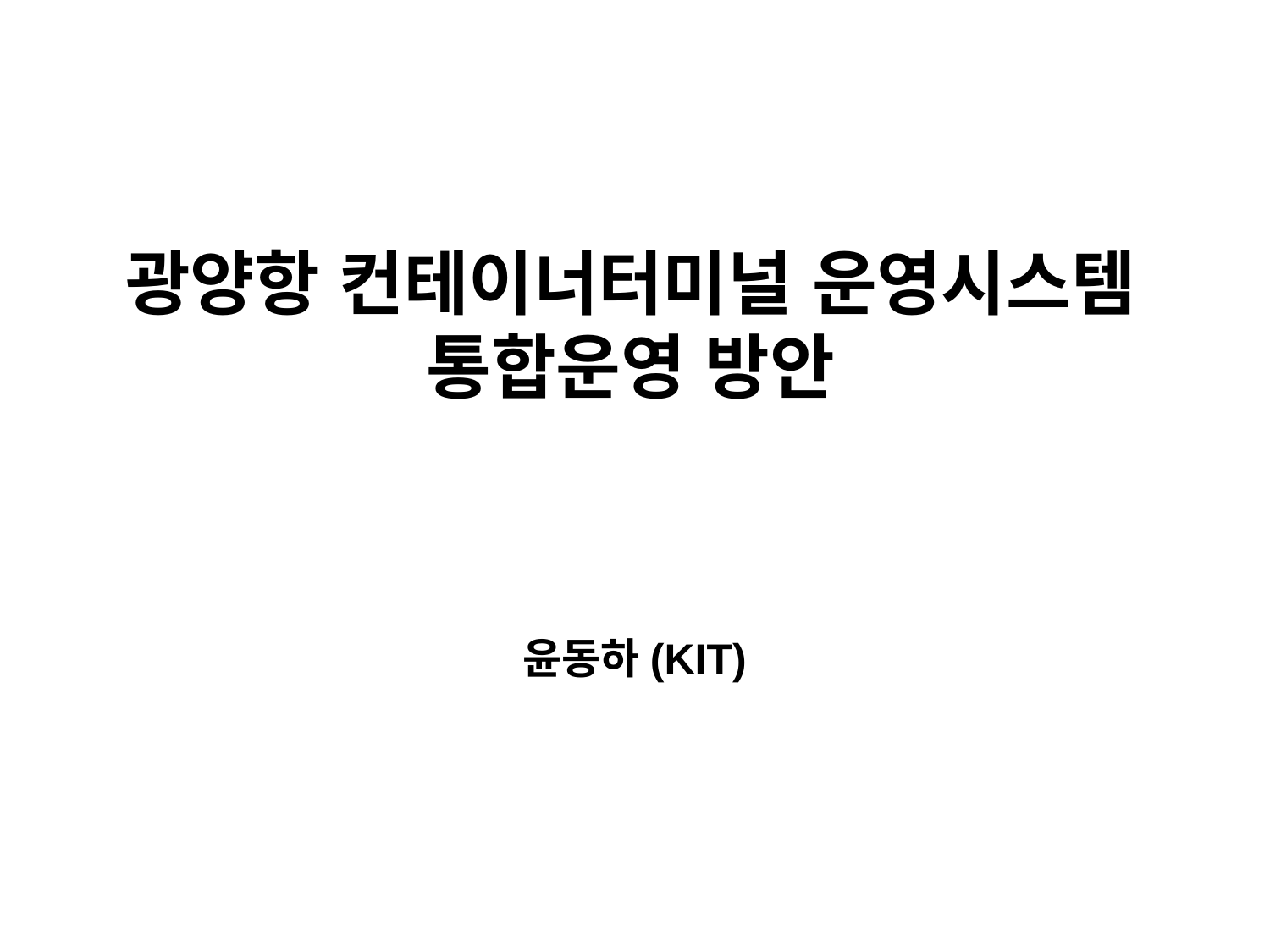

# 광양항 컨테이너터미널 운영시스템 통합운영 방안
윤동하(KIT)